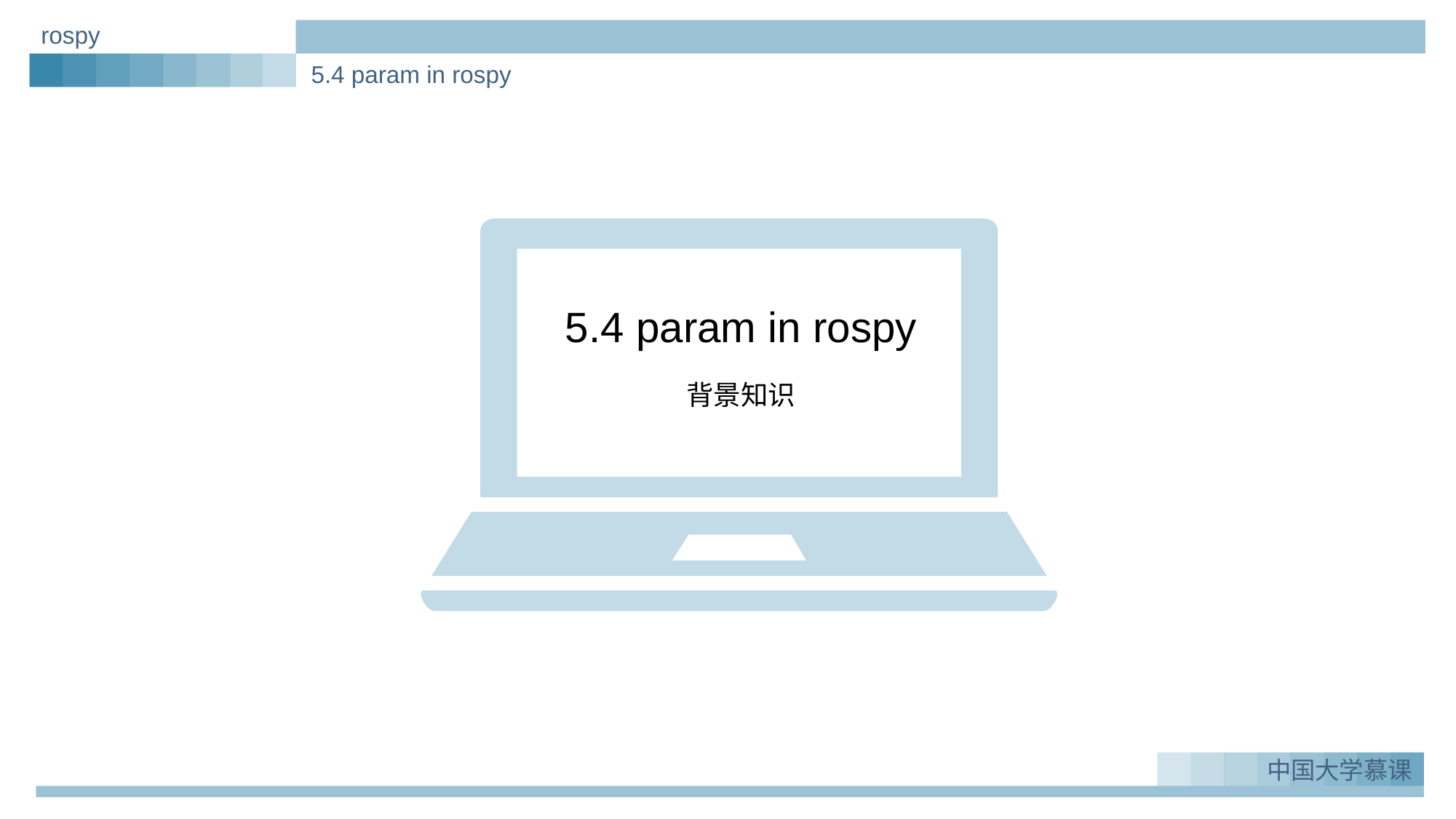

rospy
5.4 param in rospy

5.4 param in rospy
背景知识
中国大学慕课